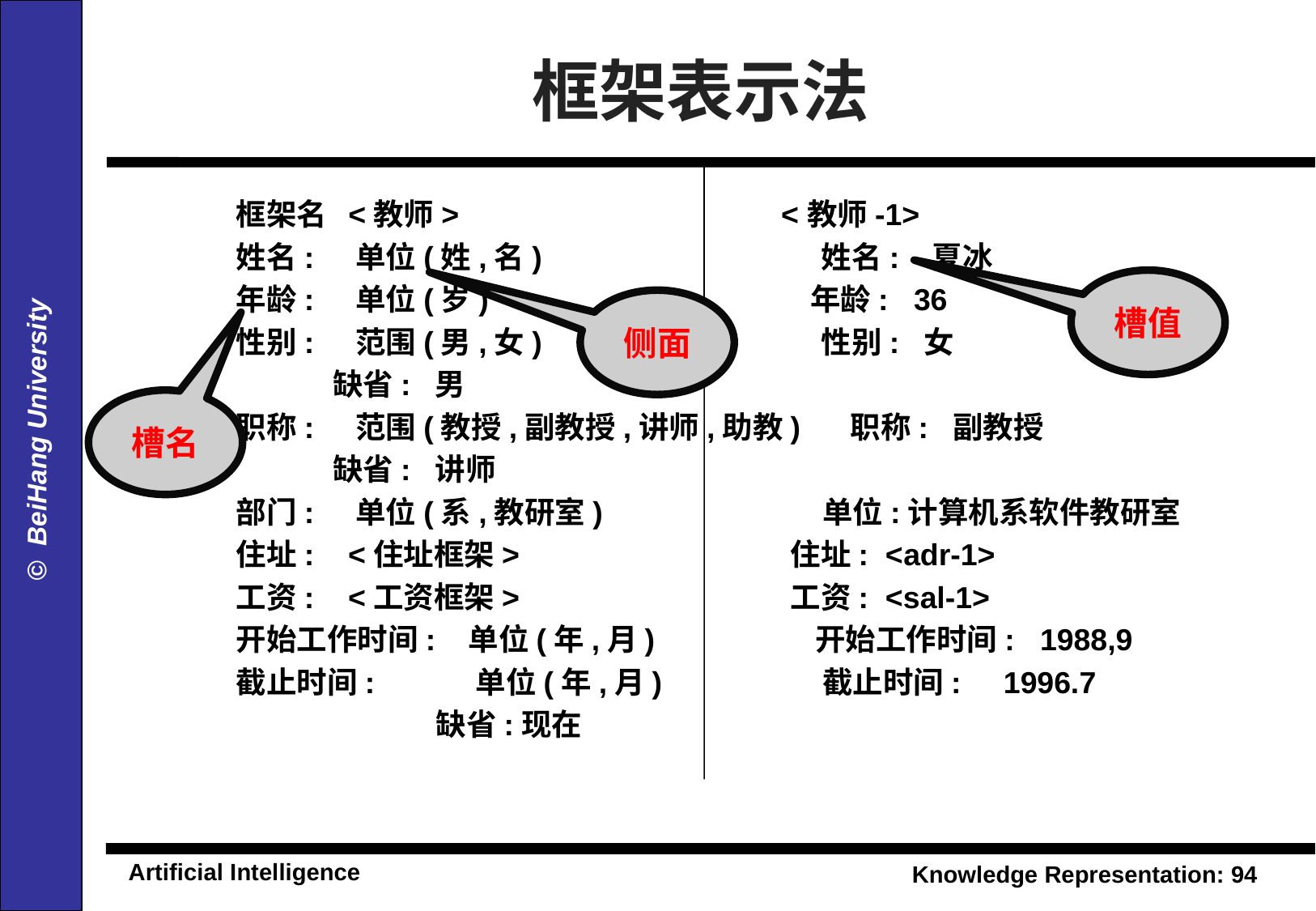

框架表示法

框架名  <教师>                                      <教师-1>
姓名:    单位(姓,名)                                姓名:   夏冰
年龄:    单位(岁)                                     年龄:   36
性别:    范围(男,女)                                性别:  女
             缺省:  男
职称:    范围(教授,副教授,讲师,助教)     职称:  副教授
             缺省:  讲师
部门:    单位(系,教研室)                         单位:计算机系软件教研室
住址:    <住址框架>                               住址:  <adr-1>
工资:    <工资框架>                               工资:  <sal-1>
开始工作时间:   单位(年,月)                  开始工作时间:   1988,9
截止时间:           单位(年,月)                  截止时间:     1996.7
                            缺省:现在
槽值
侧面
槽名